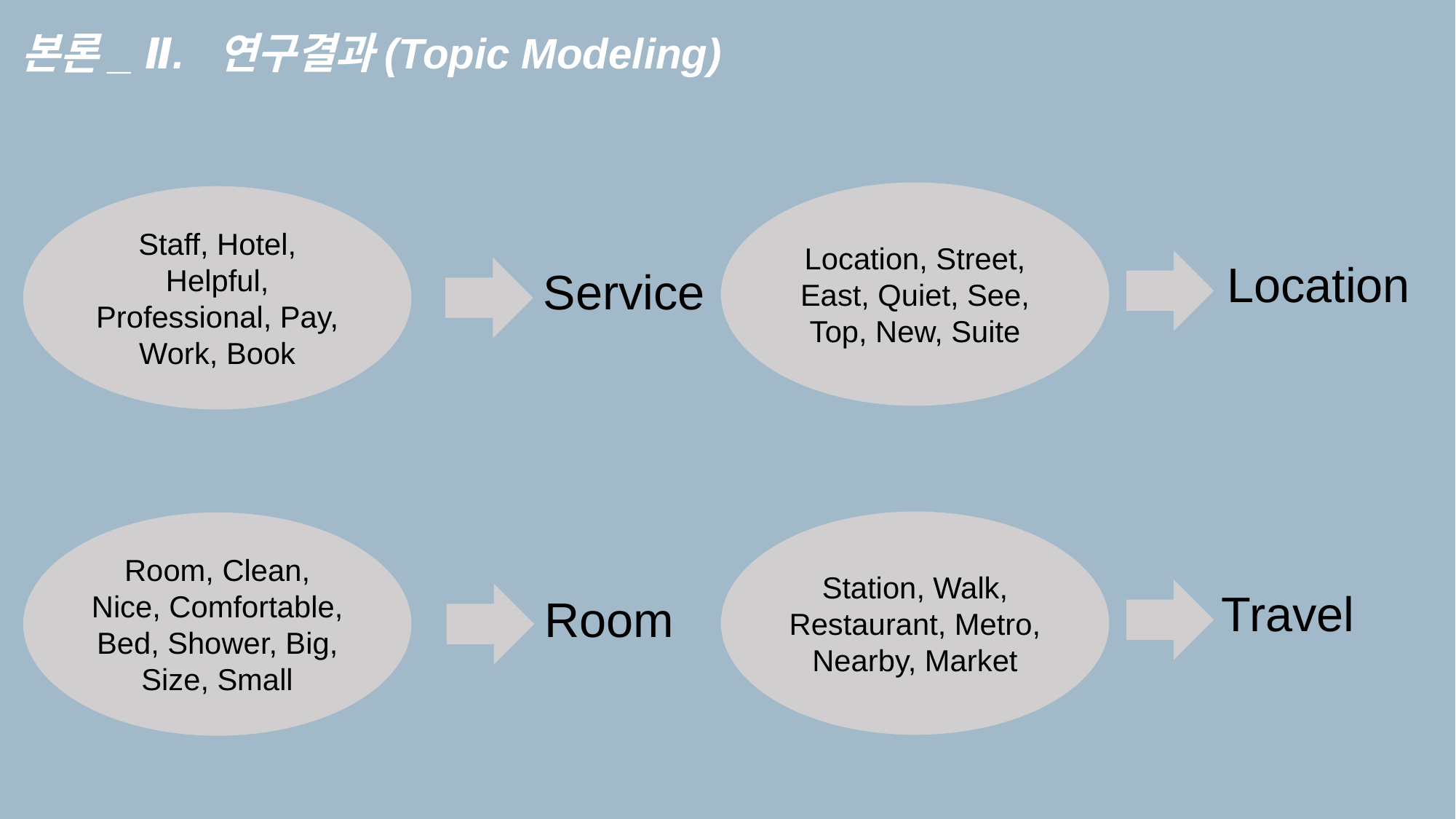

본론_ Ⅱ.  연구결과(Topic Modeling)
Location, Street, East, Quiet, See, Top, New, Suite
Staff, Hotel, Helpful, Professional, Pay, Work, Book
Location

Service

Station, Walk, Restaurant, Metro, Nearby, Market
Room, Clean, Nice, Comfortable, Bed, Shower, Big,
Size, Small
Travel

Room